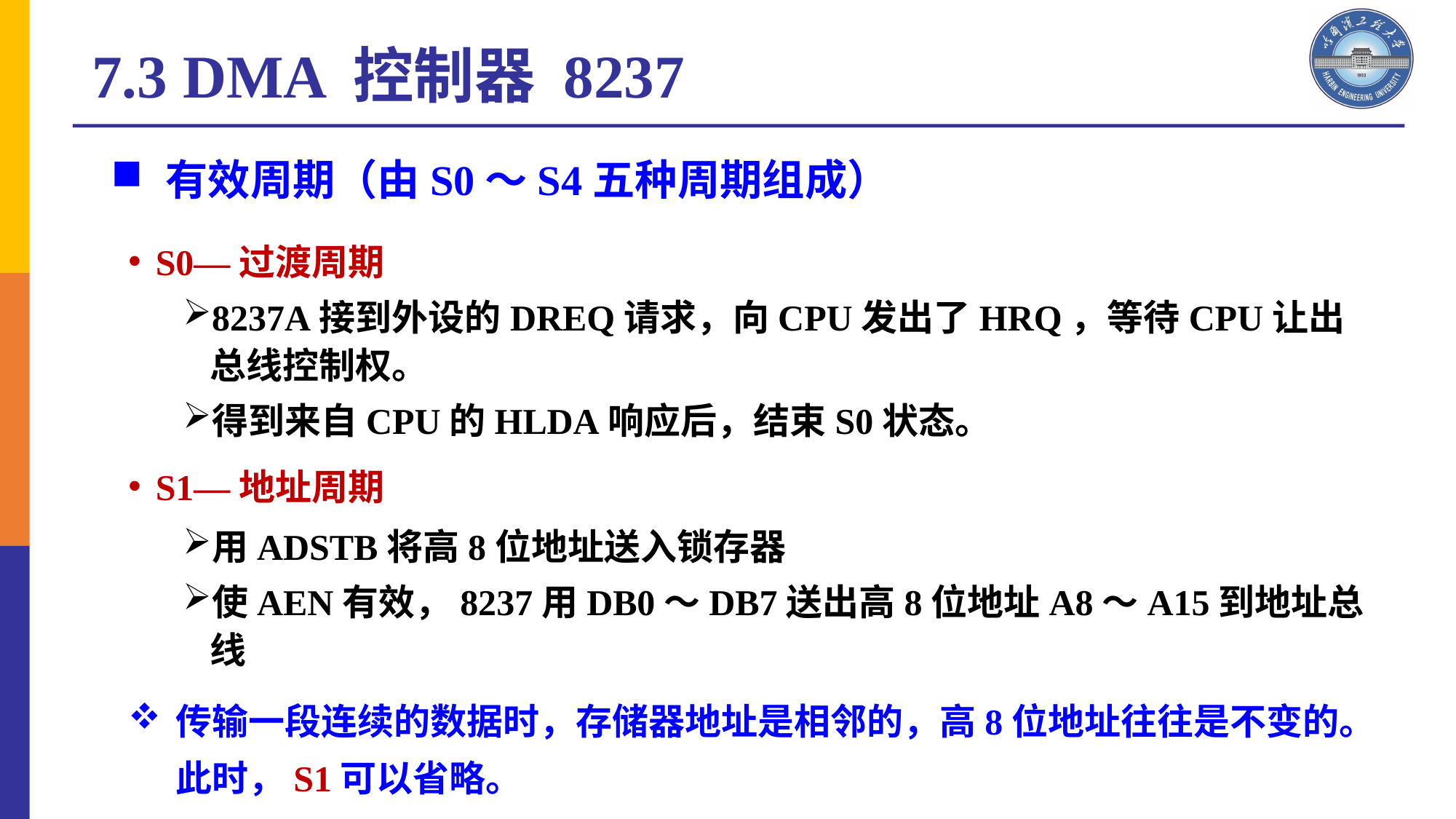

7.3 DMA 控制器 8237
有效周期（由S0～S4五种周期组成）
S0—过渡周期
8237A接到外设的DREQ请求，向CPU发出了HRQ，等待CPU让出总线控制权。
得到来自CPU的HLDA响应后，结束S0状态。
S1—地址周期
用ADSTB将高8位地址送入锁存器
使AEN有效，8237用DB0～DB7送出高8位地址A8～A15到地址总线
传输一段连续的数据时，存储器地址是相邻的，高8位地址往往是不变的。此时，S1可以省略。